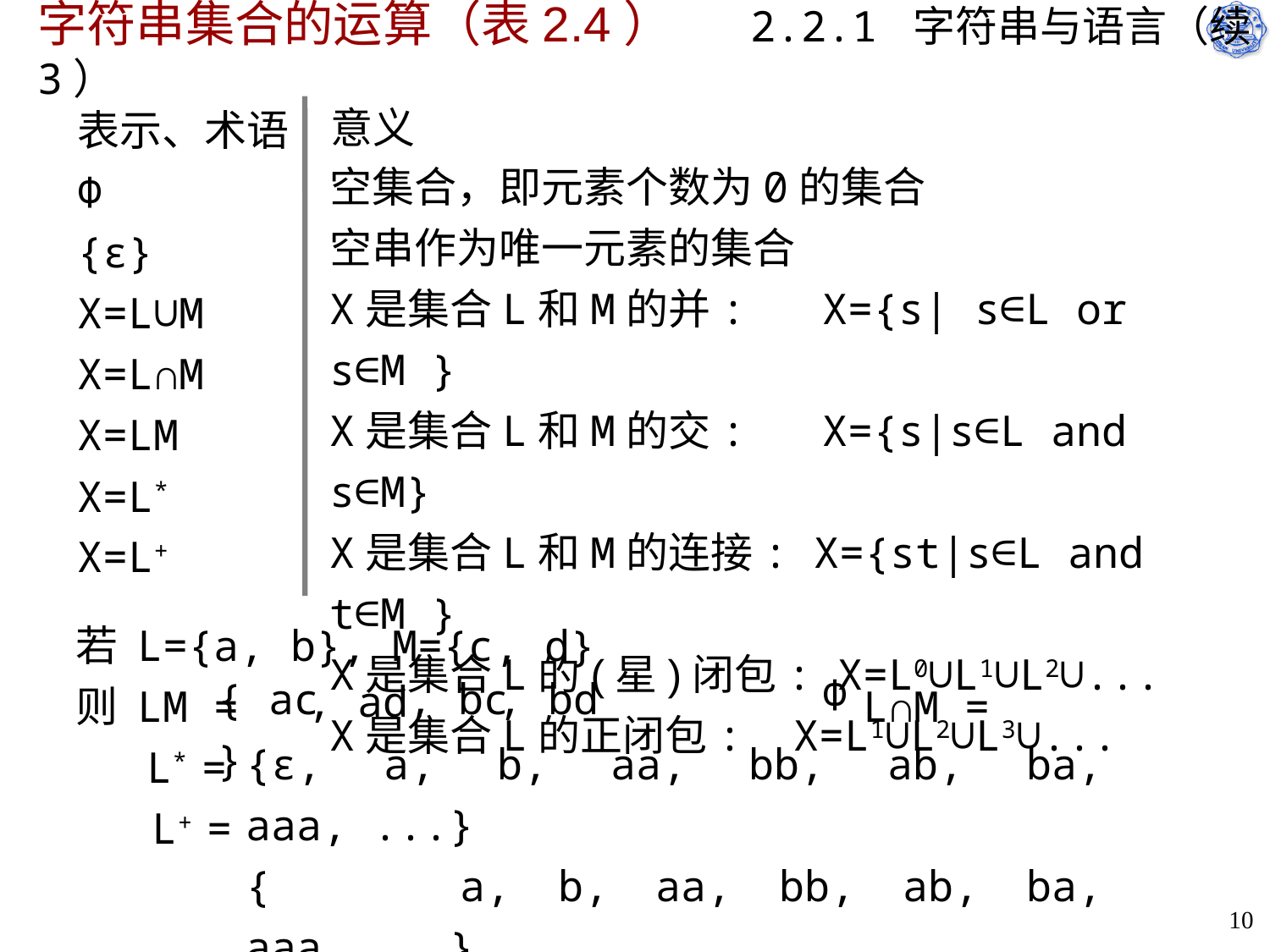

# 字符串集合的运算（表2.4）      2.2.1 字符串与语言（续3）
表示、术语
Φ
{ε}
X=L∪M
X=L∩M
X=LM
X=L*
X=L+

空集合，即元素个数为0的集合
空串作为唯一元素的集合
X是集合L和M的并:   X={s| s∈L or s∈M }
X是集合L和M的交:   X={s|s∈L and s∈M}
X是集合L和M的连接: X={st|s∈L and t∈M }
X是集合L的(星)闭包: X=L0∪L1∪L2∪...
X是集合L的正闭包:  X=L1∪L2∪L3∪...
意义

若 L={a, b}, M={c, d}
则 LM =                 		 L∩M =
      L* =
   L+ =
{ ac              }
, bc
, bd
, ad
Φ
{ε, a, b, aa, bb, ab, ba, aaa, ...}
{    a, b, aa, bb, ab, ba, aaa, ...}
10